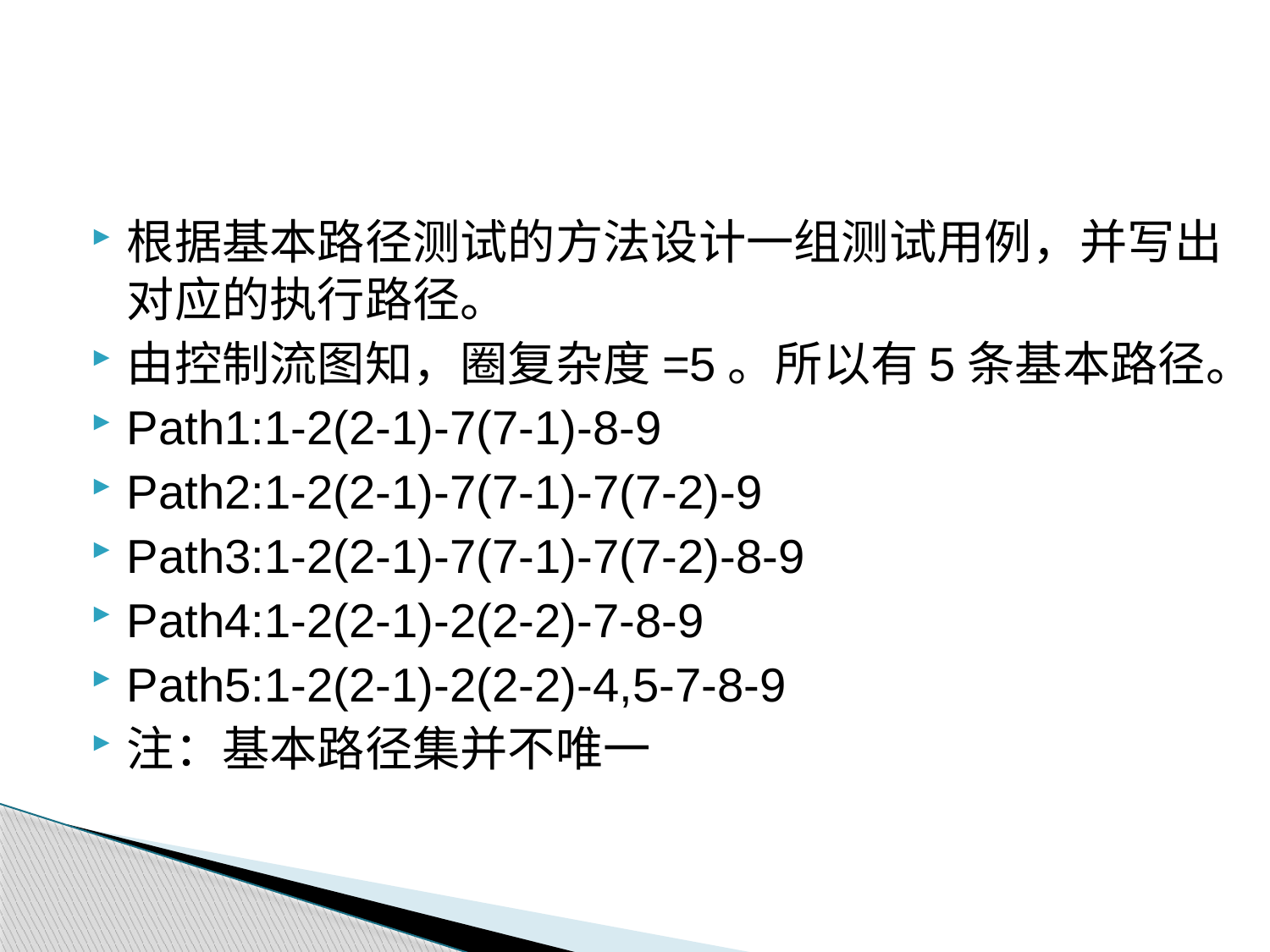

#
根据基本路径测试的方法设计一组测试用例，并写出对应的执行路径。
由控制流图知，圈复杂度=5。所以有5条基本路径。
Path1:1-2(2-1)-7(7-1)-8-9
Path2:1-2(2-1)-7(7-1)-7(7-2)-9
Path3:1-2(2-1)-7(7-1)-7(7-2)-8-9
Path4:1-2(2-1)-2(2-2)-7-8-9
Path5:1-2(2-1)-2(2-2)-4,5-7-8-9
注：基本路径集并不唯一